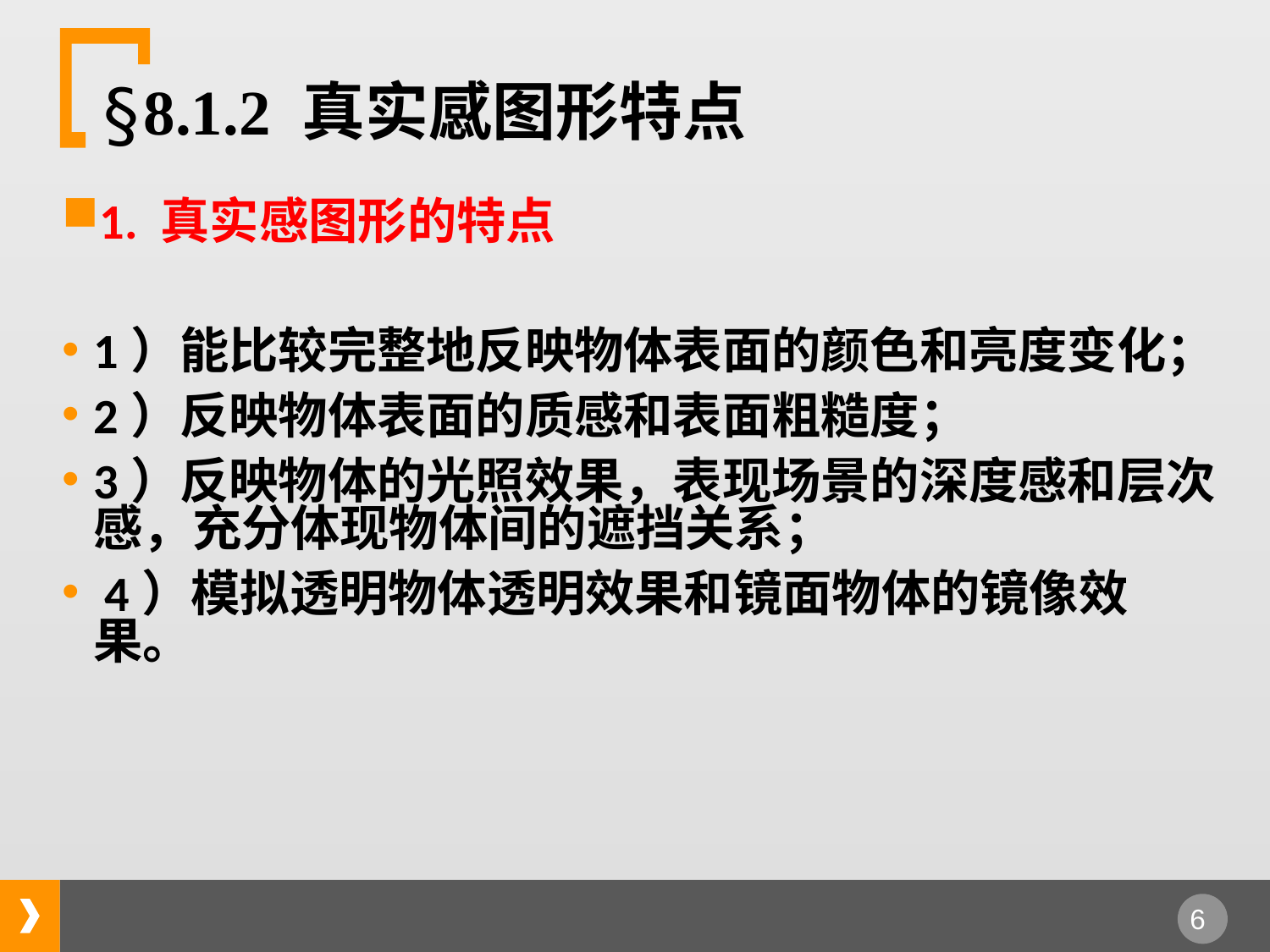

§8.1.2 真实感图形特点
1. 真实感图形的特点

1）能比较完整地反映物体表面的颜色和亮度变化；
2）反映物体表面的质感和表面粗糙度；
3）反映物体的光照效果，表现场景的深度感和层次感，充分体现物体间的遮挡关系；
 4）模拟透明物体透明效果和镜面物体的镜像效果。